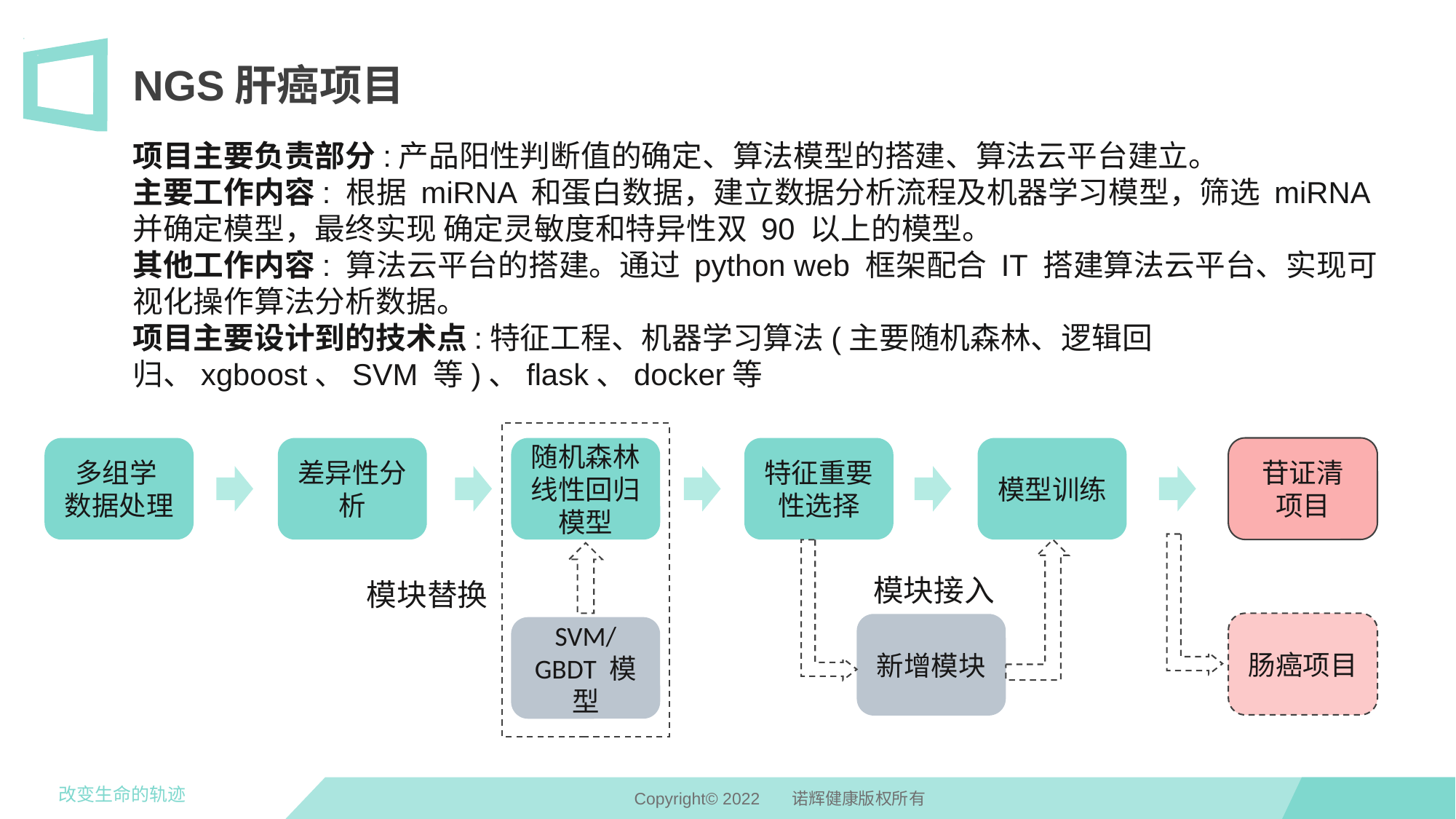

# NGS肝癌项目
项目主要负责部分:产品阳性判断值的确定、算法模型的搭建、算法云平台建立。
主要工作内容: 根据 miRNA 和蛋白数据，建立数据分析流程及机器学习模型，筛选 miRNA 并确定模型，最终实现 确定灵敏度和特异性双 90 以上的模型。
其他工作内容: 算法云平台的搭建。通过 python web 框架配合 IT 搭建算法云平台、实现可视化操作算法分析数据。
项目主要设计到的技术点:特征工程、机器学习算法(主要随机森林、逻辑回归、xgboost、SVM 等)、flask、docker等

多组学  数据处理
差异性分析
随机森林线性回归模型
特征重要性选择
模型训练

模块接入
模块替换

新增模块
SVM/GBDT 模型
苷证清
项目

肠癌项目